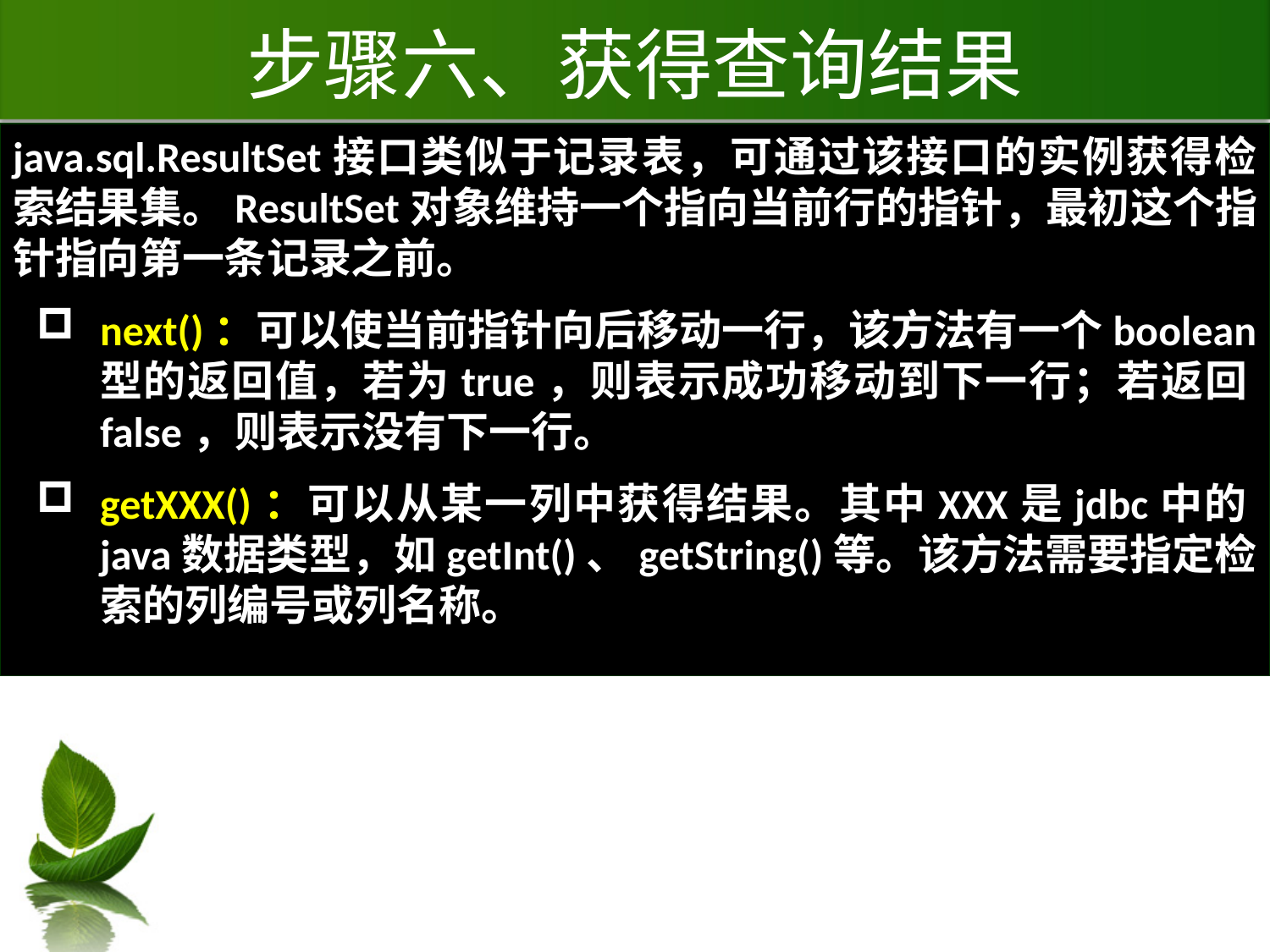

# 步骤六、获得查询结果
java.sql.ResultSet接口类似于记录表，可通过该接口的实例获得检索结果集。ResultSet对象维持一个指向当前行的指针，最初这个指针指向第一条记录之前。
next()：可以使当前指针向后移动一行，该方法有一个boolean型的返回值，若为true，则表示成功移动到下一行；若返回false，则表示没有下一行。
getXXX()：可以从某一列中获得结果。其中XXX是jdbc中的java数据类型，如getInt()、getString()等。该方法需要指定检索的列编号或列名称。